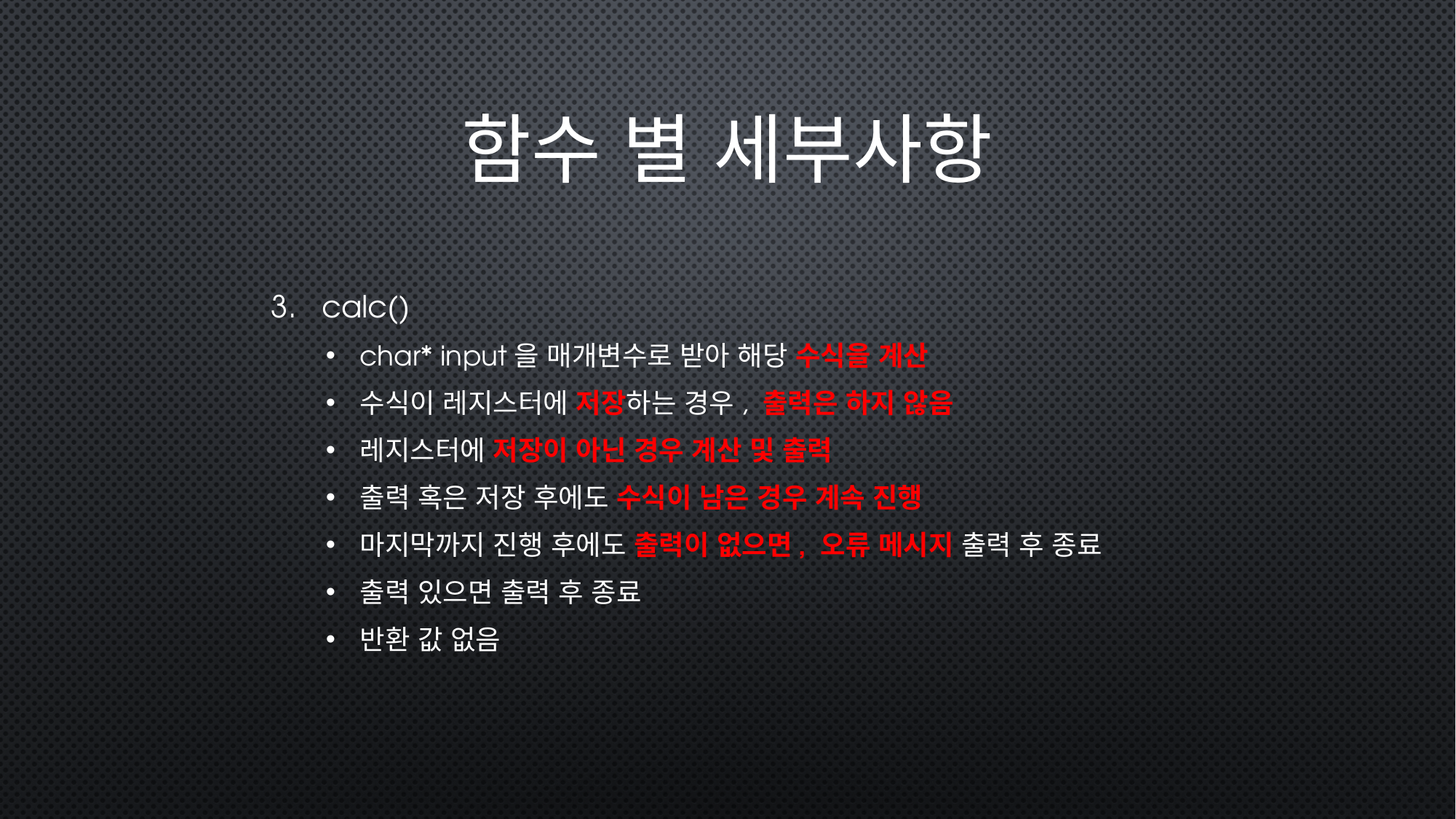

# 함수 별 세부사항
3.   calc()
char* input을 매개변수로 받아 해당 수식을 계산
수식이 레지스터에 저장하는 경우, 출력은 하지 않음
레지스터에 저장이 아닌 경우 계산 및 출력
출력 혹은 저장 후에도 수식이 남은 경우 계속 진행
마지막까지 진행 후에도 출력이 없으면, 오류 메시지 출력 후 종료
출력 있으면 출력 후 종료
반환 값 없음